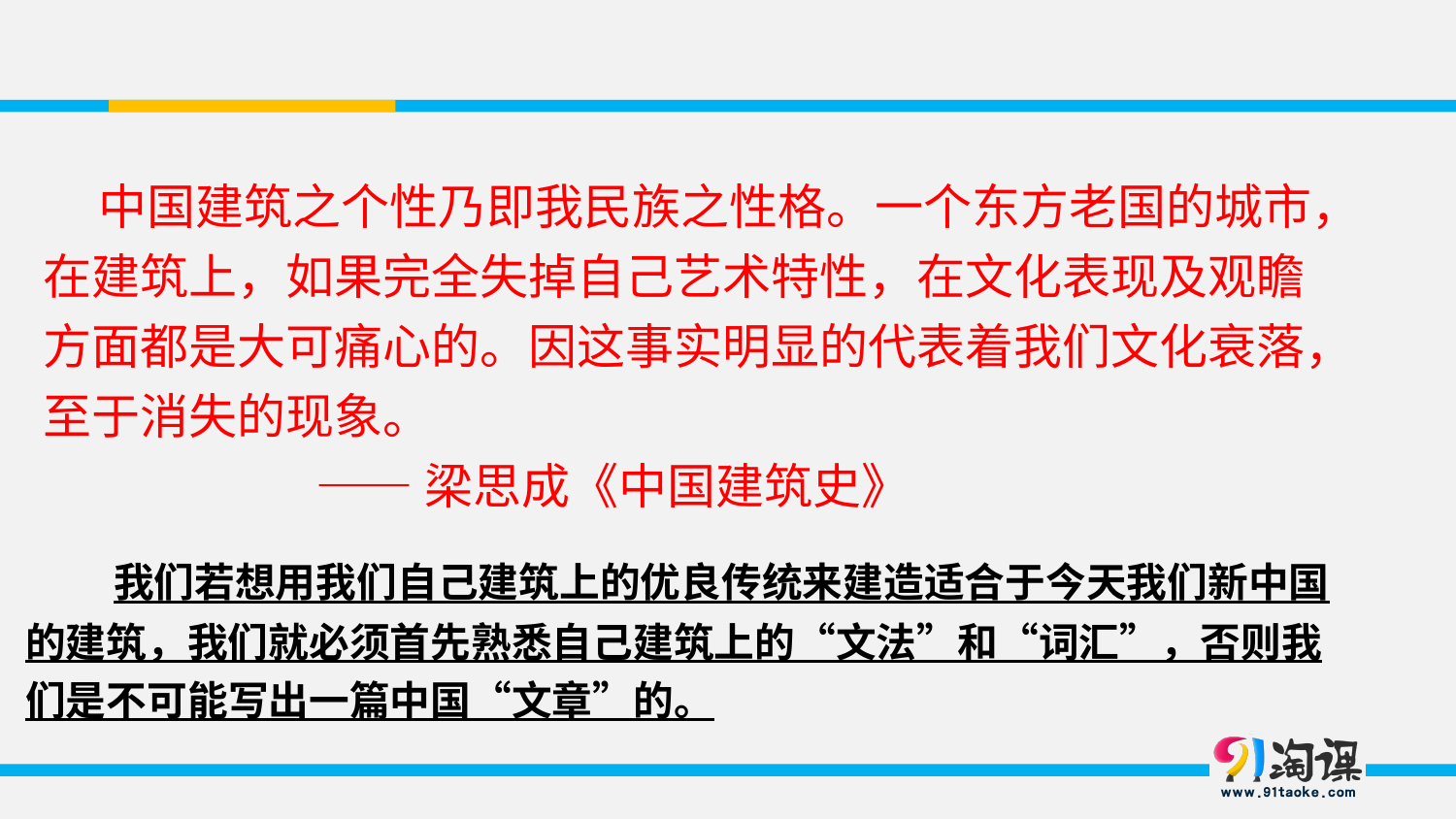

中国建筑之个性乃即我民族之性格。一个东方老国的城市，在建筑上，如果完全失掉自己艺术特性，在文化表现及观瞻方面都是大可痛心的。因这事实明显的代表着我们文化衰落，至于消失的现象。
                         ——梁思成《中国建筑史》
       我们若想用我们自己建筑上的优良传统来建造适合于今天我们新中国的建筑，我们就必须首先熟悉自己建筑上的“文法”和“词汇”，否则我们是不可能写出一篇中国“文章”的。